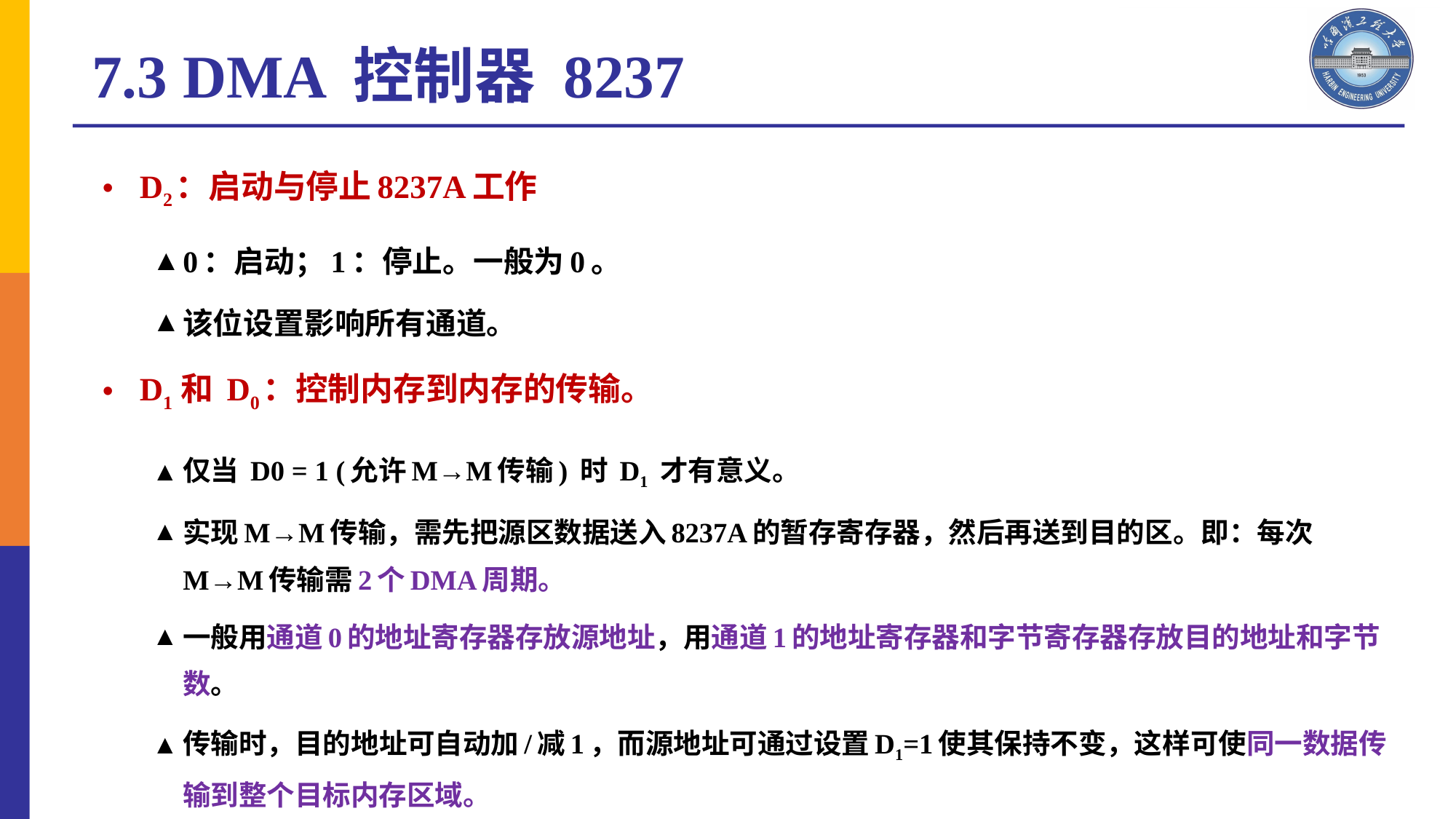

7.3 DMA 控制器 8237
D2：启动与停止8237A工作
0：启动；1：停止。一般为0。
该位设置影响所有通道。
D1 和 D0：控制内存到内存的传输。
仅当 D0 = 1 (允许M→M传输) 时 D1 才有意义。
实现M→M传输，需先把源区数据送入8237A的暂存寄存器，然后再送到目的区。即：每次M→M传输需2个DMA周期。
一般用通道0的地址寄存器存放源地址，用通道1的地址寄存器和字节寄存器存放目的地址和字节数。
传输时，目的地址可自动加/减1，而源地址可通过设置D1=1使其保持不变，这样可使同一数据传输到整个目标内存区域。